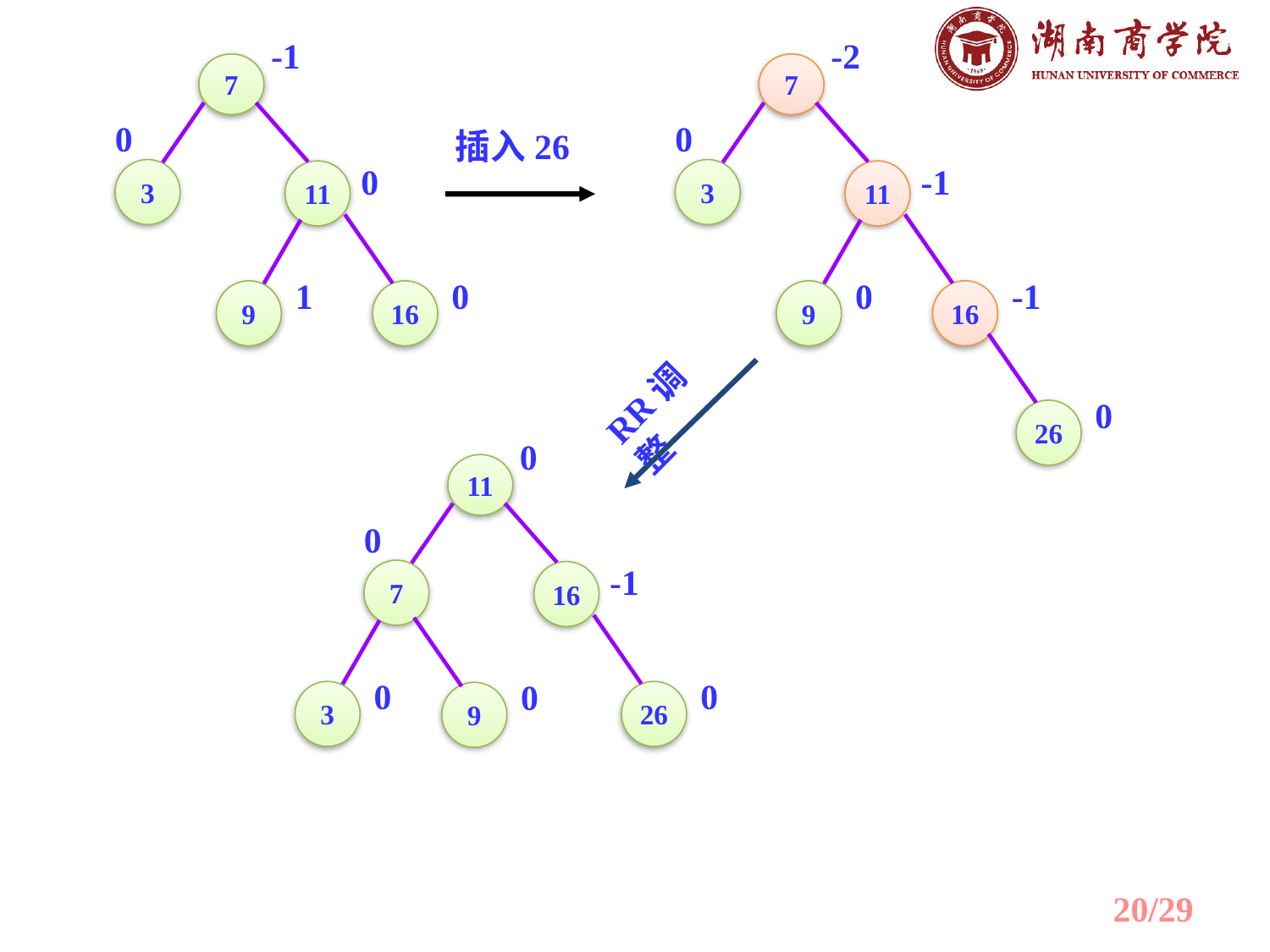

-1
-2
7

0
插入26
3
-1
11

0
-1
9
16

0
26

7

0
3
0
11

1
0
9
16

RR调整
0
11

0
7
-1
16

0
0
0
3
26
9
20/29